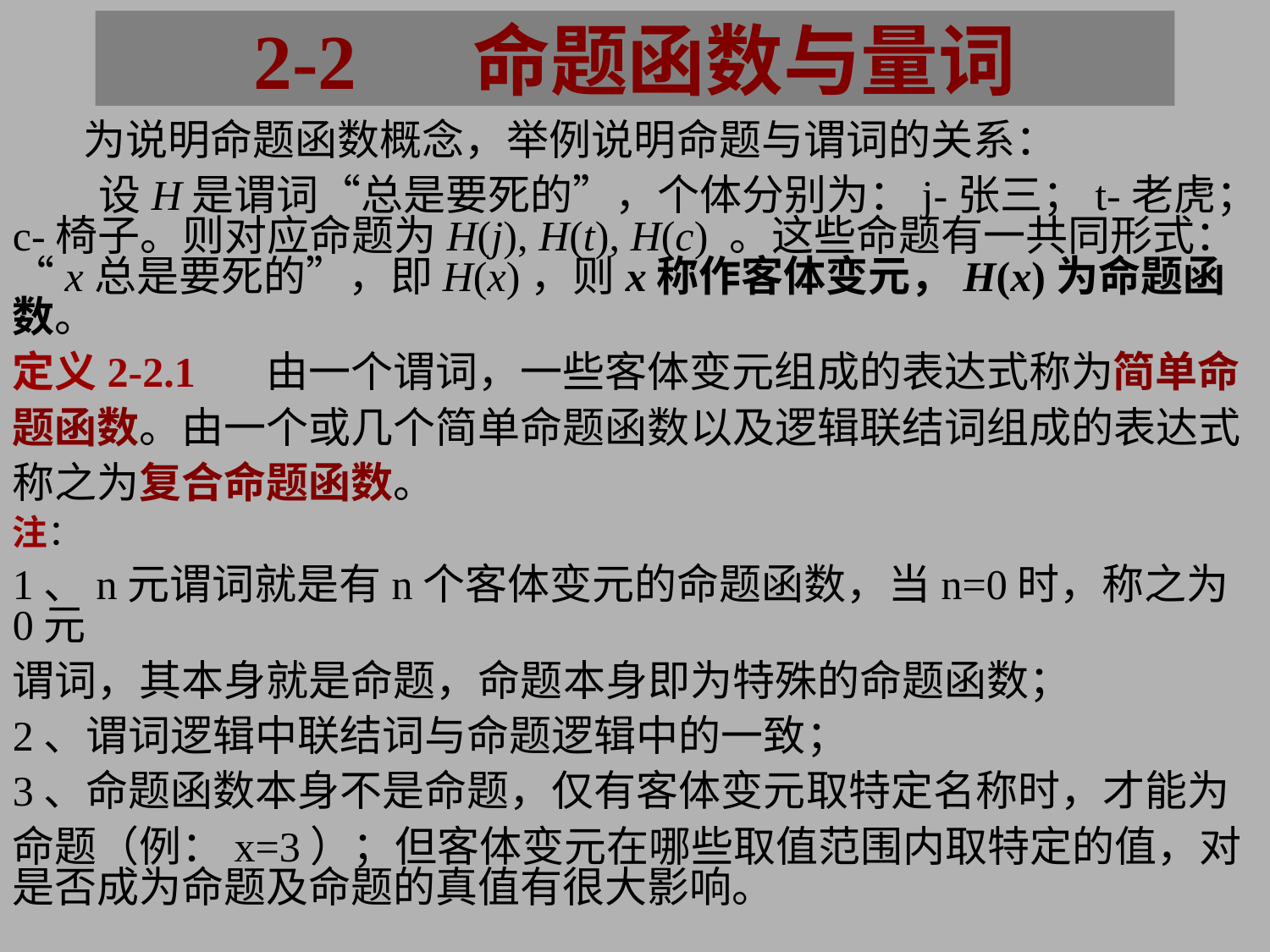

2-2     命题函数与量词
        为说明命题函数概念，举例说明命题与谓词的关系：
        设H是谓词“总是要死的”，个体分别为：j-张三；t-老虎；c-椅子。则对应命题为H(j), H(t), H(c) 。这些命题有一共同形式：“x总是要死的”，即H(x)，则x称作客体变元，H(x)为命题函数。
定义2-2.1	由一个谓词，一些客体变元组成的表达式称为简单命
题函数。由一个或几个简单命题函数以及逻辑联结词组成的表达式
称之为复合命题函数。
注：
1、n元谓词就是有n个客体变元的命题函数，当n=0时，称之为0元
谓词，其本身就是命题，命题本身即为特殊的命题函数；
2、谓词逻辑中联结词与命题逻辑中的一致；
3、命题函数本身不是命题，仅有客体变元取特定名称时，才能为
命题（例：x=3）；但客体变元在哪些取值范围内取特定的值，对是否成为命题及命题的真值有很大影响。